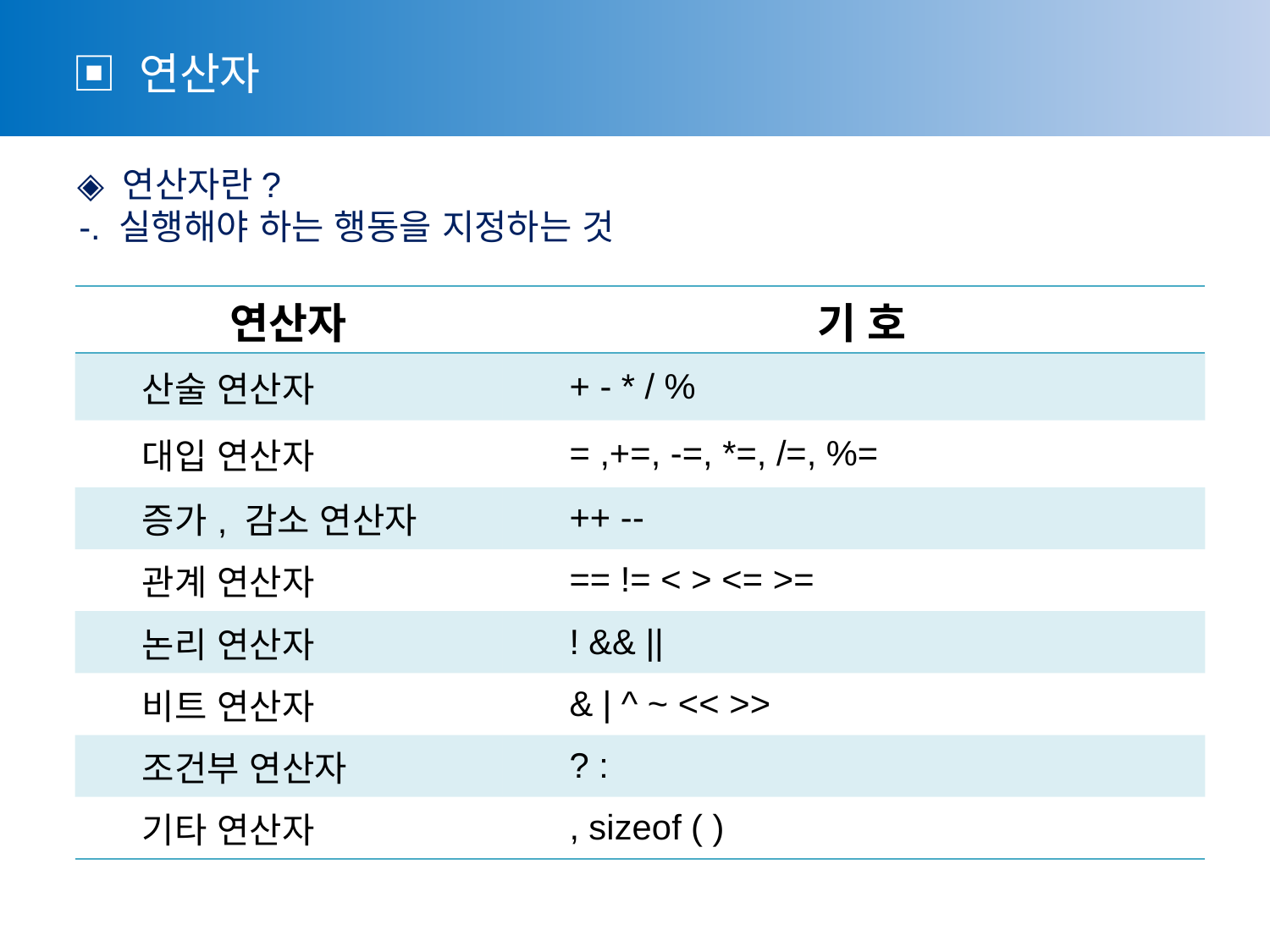

▣ 연산자
 ◈ 연산자란?
 -. 실행해야 하는 행동을 지정하는 것
| 연산자 | 기 호 |
| --- | --- |
| 산술 연산자 | + - \* / % |
| 대입 연산자 | = ,+=, -=, \*=, /=, %= |
| 증가, 감소 연산자 | ++ -- |
| 관계 연산자 | == != < > <= >= |
| 논리 연산자 | ! && || |
| 비트 연산자 | & | ^ ~ << >> |
| 조건부 연산자 | ? : |
| 기타 연산자 | , sizeof ( ) |